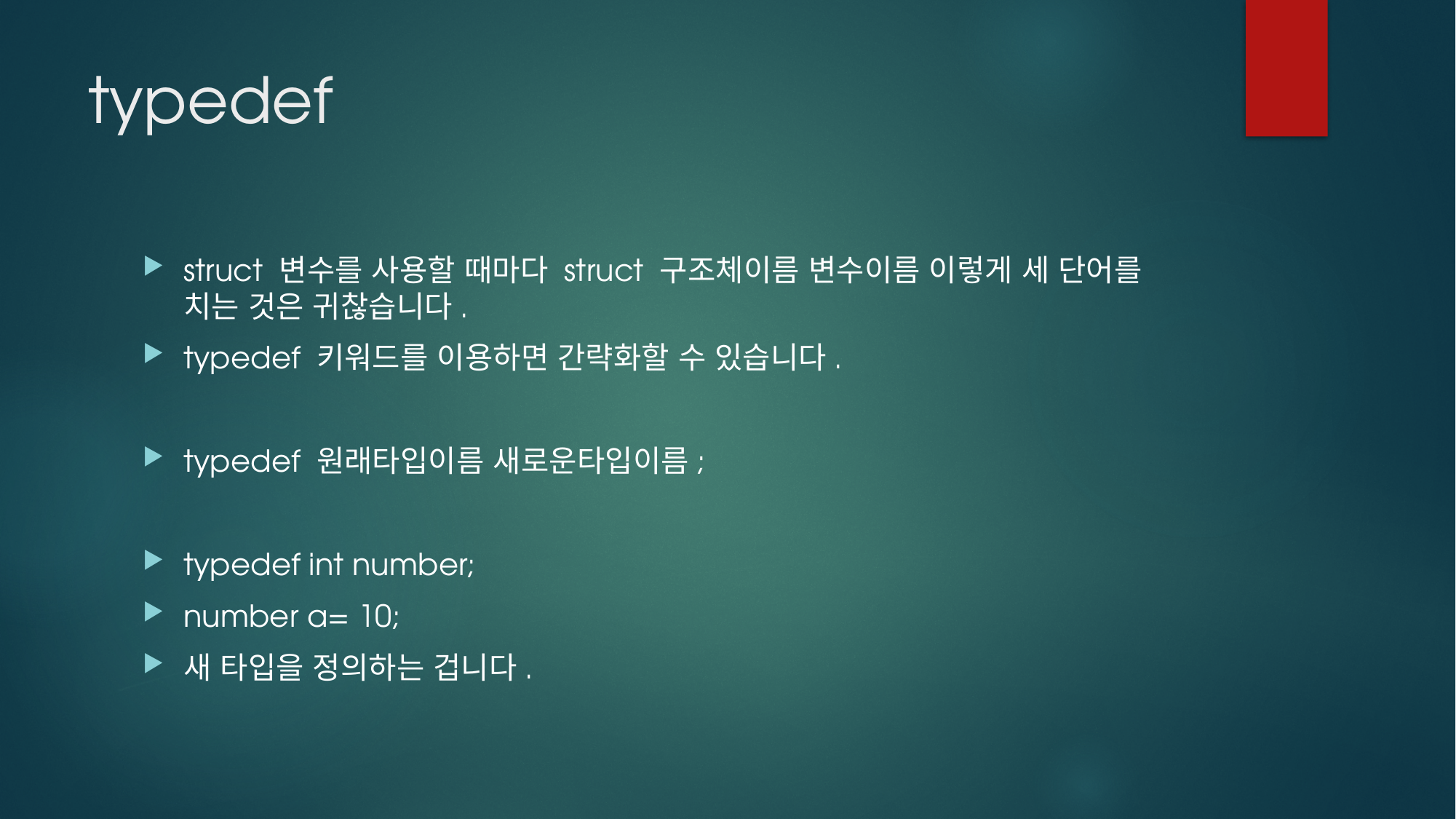

# typedef
struct 변수를 사용할 때마다 struct 구조체이름 변수이름 이렇게 세 단어를 치는 것은 귀찮습니다.
typedef 키워드를 이용하면 간략화할 수 있습니다.

typedef 원래타입이름 새로운타입이름;

typedef int number;
number a= 10;
새 타입을 정의하는 겁니다.